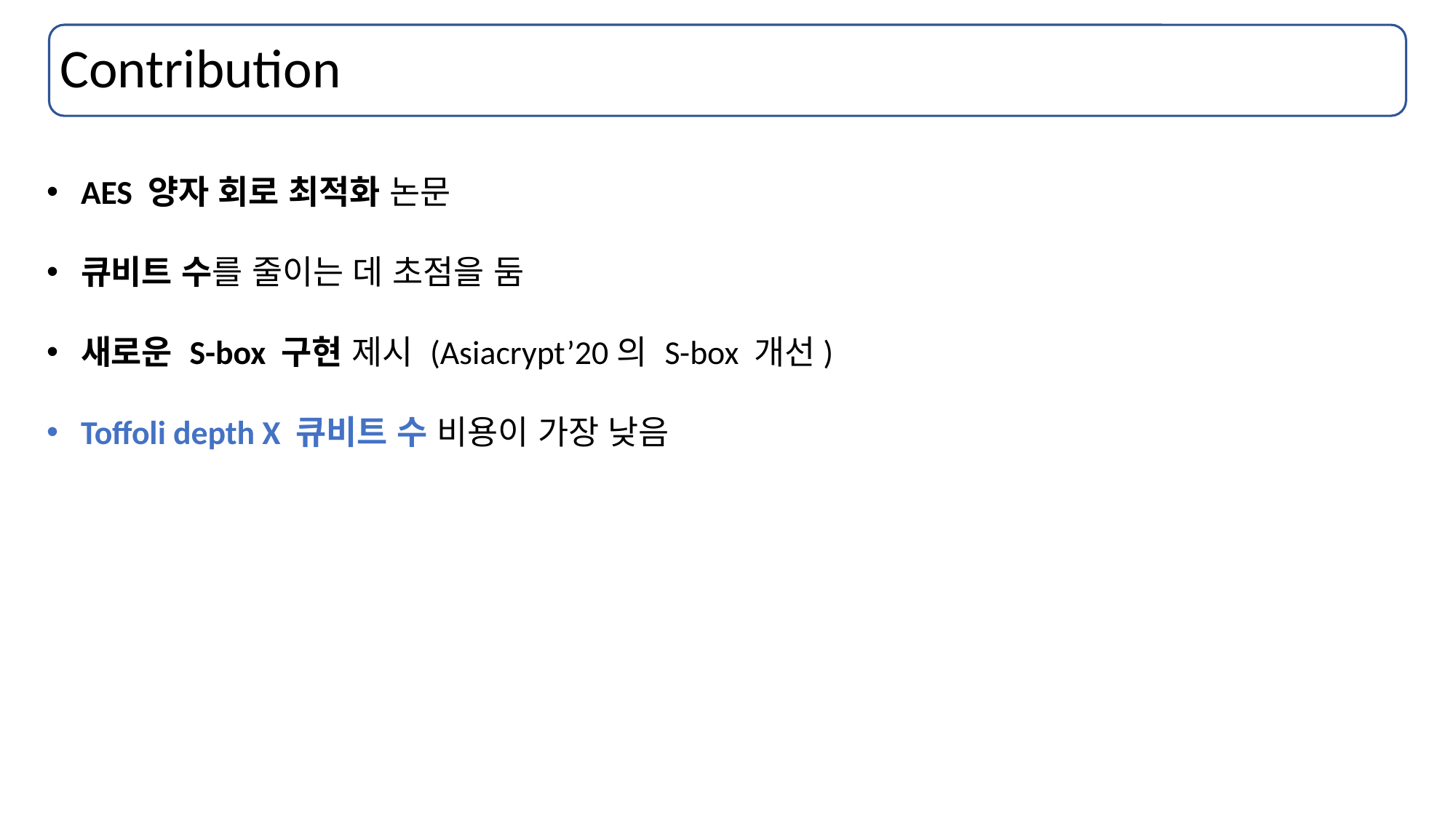

# Contribution
AES 양자 회로 최적화 논문

큐비트 수를 줄이는 데 초점을 둠

새로운 S-box 구현 제시 (Asiacrypt’20의 S-box 개선)

Toffoli depth X 큐비트 수 비용이 가장 낮음